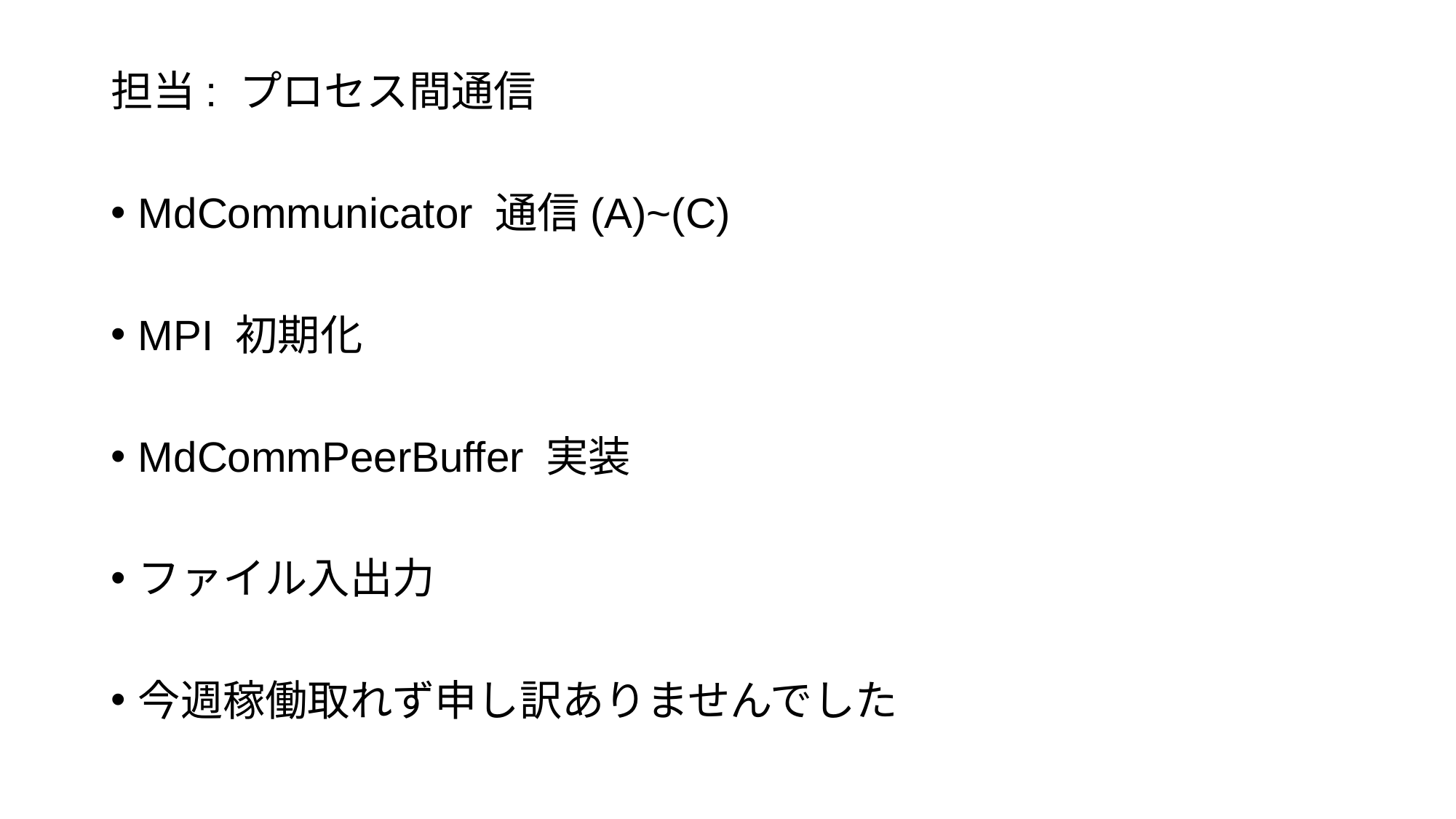

担当: プロセス間通信

MdCommunicator 通信(A)~(C)

MPI 初期化

MdCommPeerBuffer 実装

ファイル入出力

今週稼働取れず申し訳ありませんでした